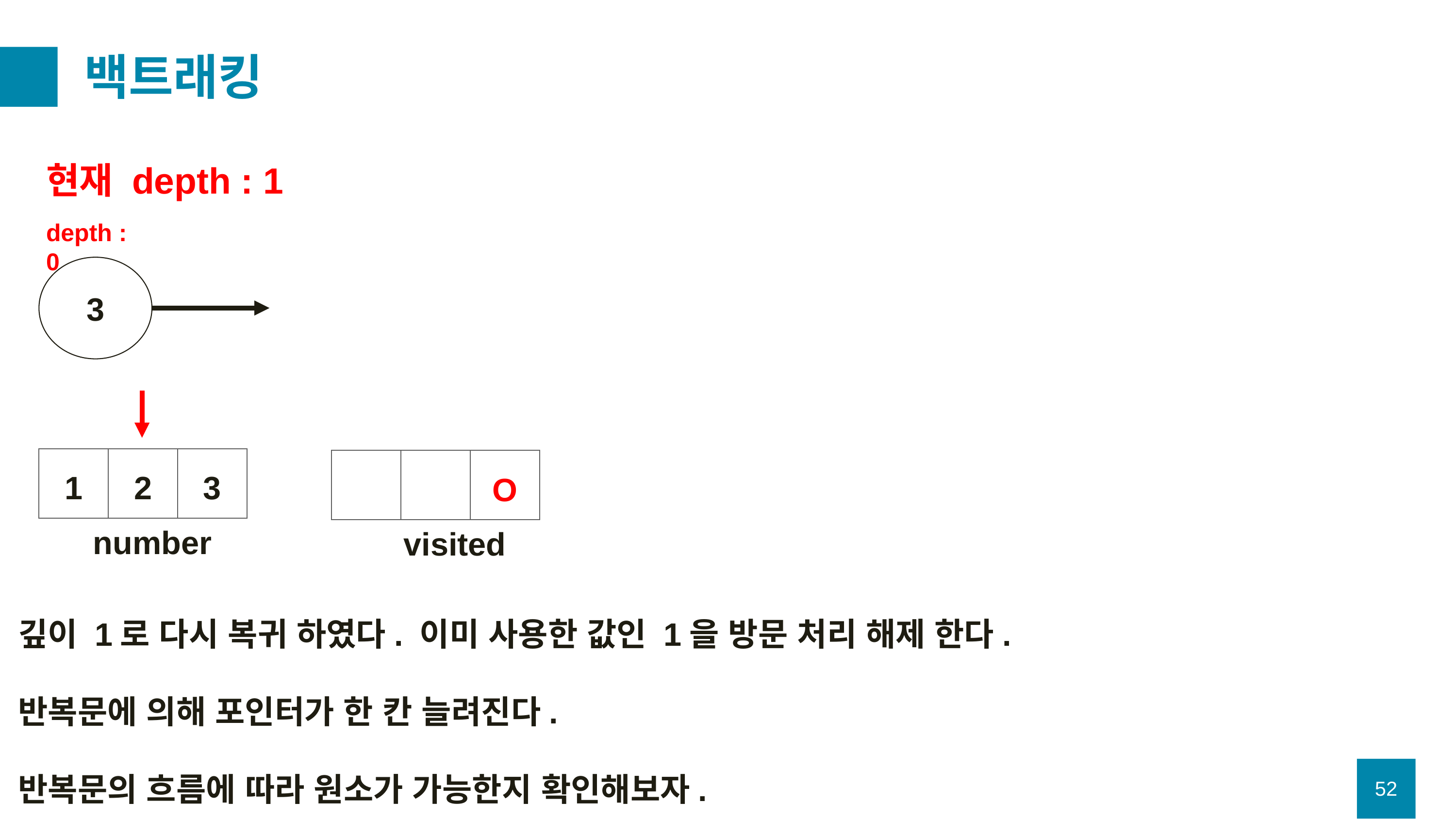

# 백트래킹
현재 depth : 1
depth : 0
3
| 1 | 2 | 3 |
| --- | --- | --- |
|  |  | O |
| --- | --- | --- |
number
visited
깊이 1로 다시 복귀 하였다. 이미 사용한 값인 1을 방문 처리 해제 한다.

반복문에 의해 포인터가 한 칸 늘려진다.

반복문의 흐름에 따라 원소가 가능한지 확인해보자.
52